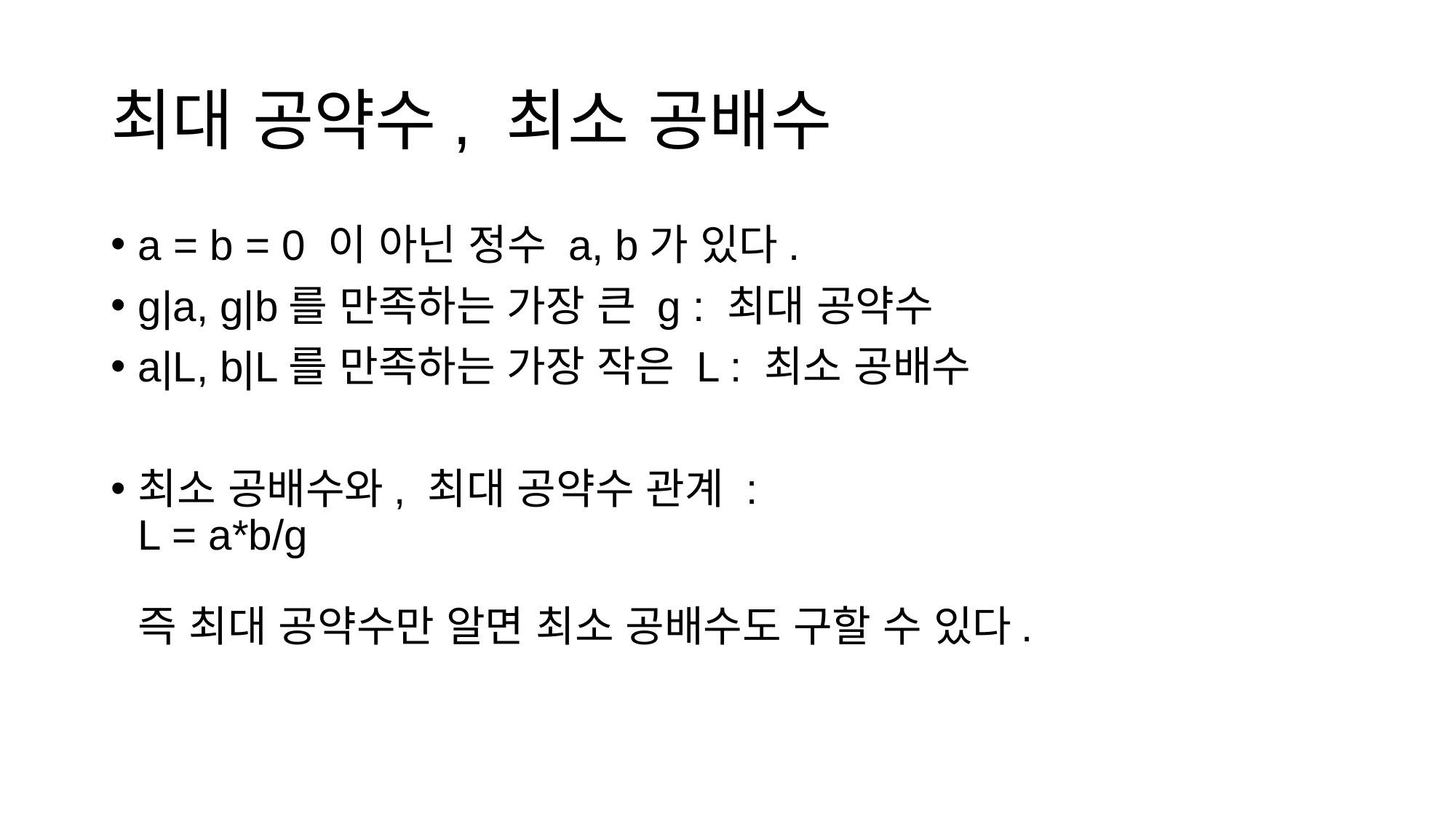

# 최대 공약수, 최소 공배수
a = b = 0 이 아닌 정수 a, b가 있다.
g|a, g|b를 만족하는 가장 큰 g : 최대 공약수
a|L, b|L를 만족하는 가장 작은 L : 최소 공배수

최소 공배수와, 최대 공약수 관계 :
L = a*b/g
즉 최대 공약수만 알면 최소 공배수도 구할 수 있다.